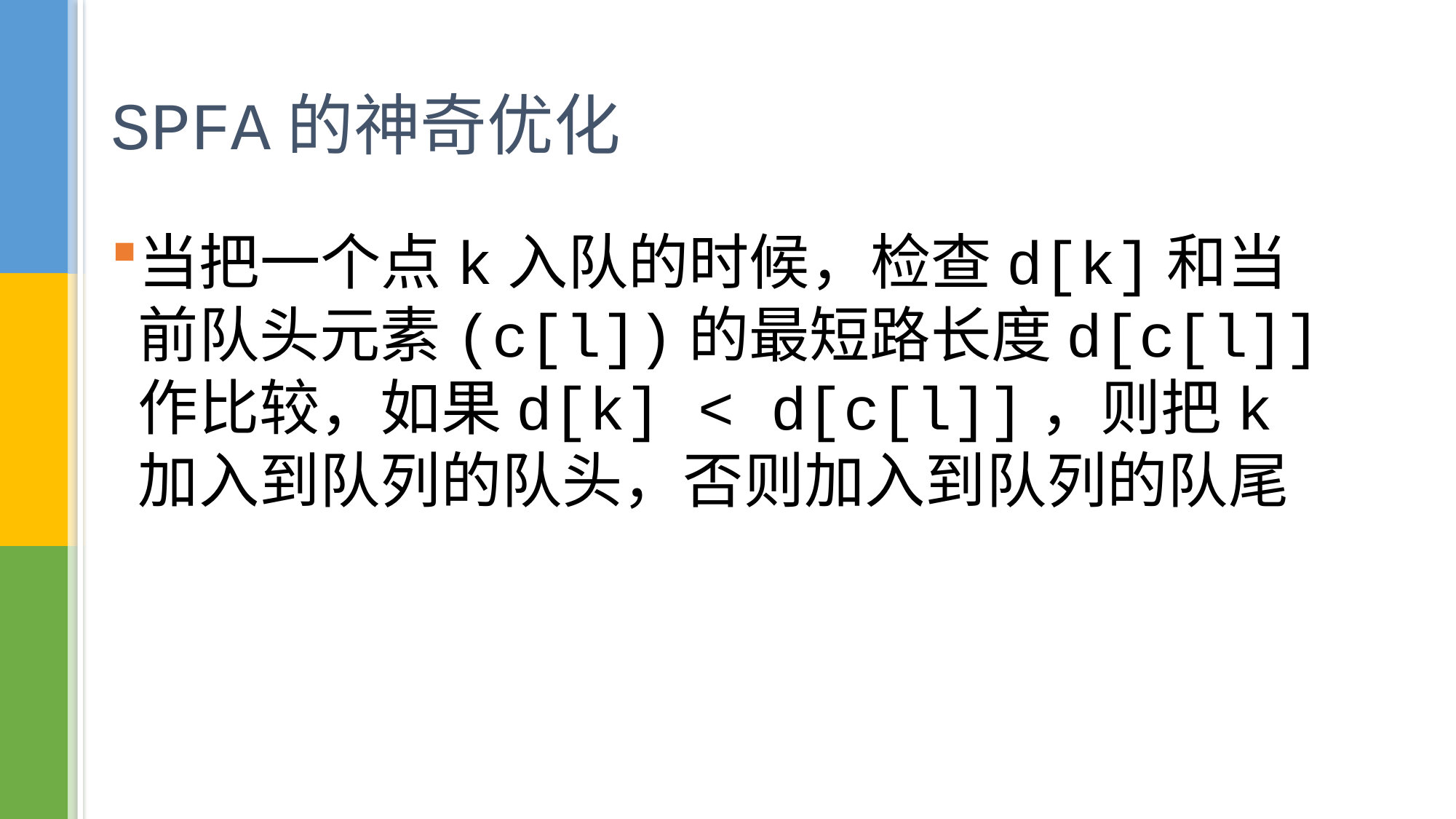

# SPFA的神奇优化
当把一个点k入队的时候，检查d[k]和当前队头元素(c[l])的最短路长度d[c[l]]作比较，如果d[k] < d[c[l]]，则把k加入到队列的队头，否则加入到队列的队尾